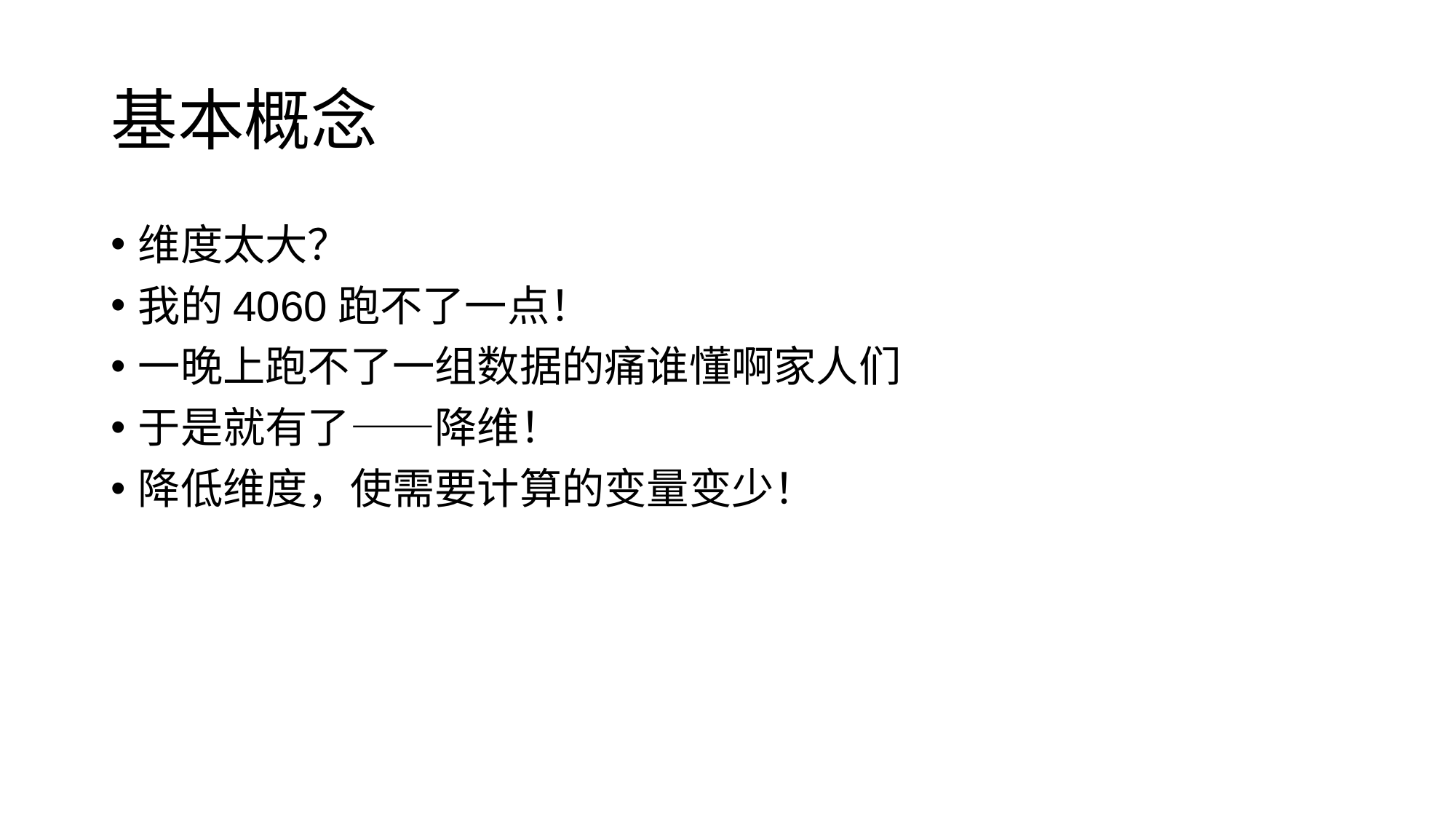

# 基本概念
维度太大？
我的4060跑不了一点！
一晚上跑不了一组数据的痛谁懂啊家人们
于是就有了——降维！
降低维度，使需要计算的变量变少！